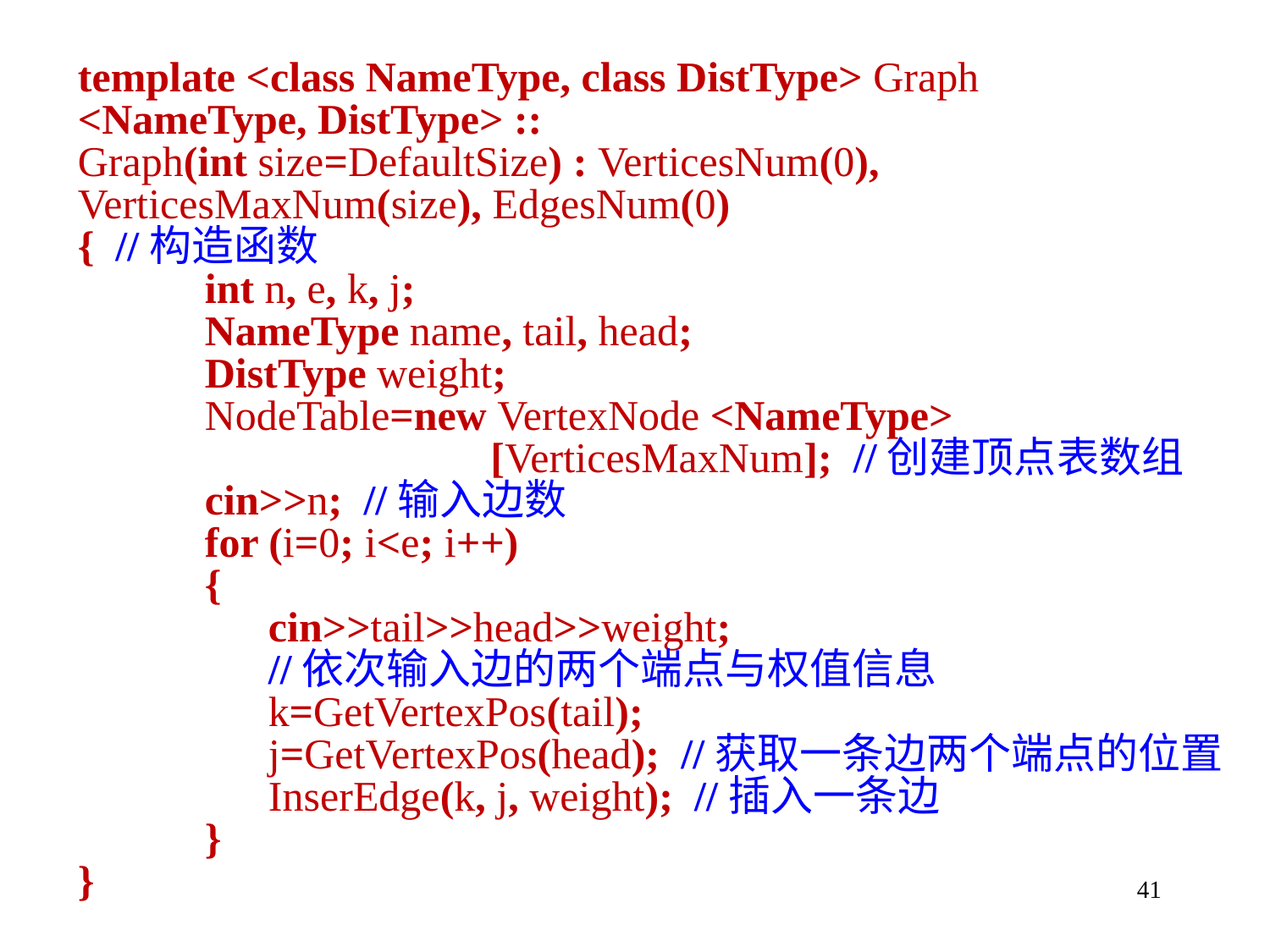

template <class NameType, class DistType> Graph
<NameType, DistType> ::
Graph(int size=DefaultSize) : VerticesNum(0), VerticesMaxNum(size), EdgesNum(0)
{  //构造函数
	int n, e, k, j;
	NameType name, tail, head;
	DistType weight;
	NodeTable=new VertexNode <NameType>
                                       [VerticesMaxNum];  //创建顶点表数组
	cin>>n;  //输入边数
	for (i=0; i<e; i++)
	{
	      cin>>tail>>head>>weight;
                  //依次输入边的两个端点与权值信息
	      k=GetVertexPos(tail);
	      j=GetVertexPos(head);  //获取一条边两个端点的位置
	      InserEdge(k, j, weight);  //插入一条边
	}
}
41